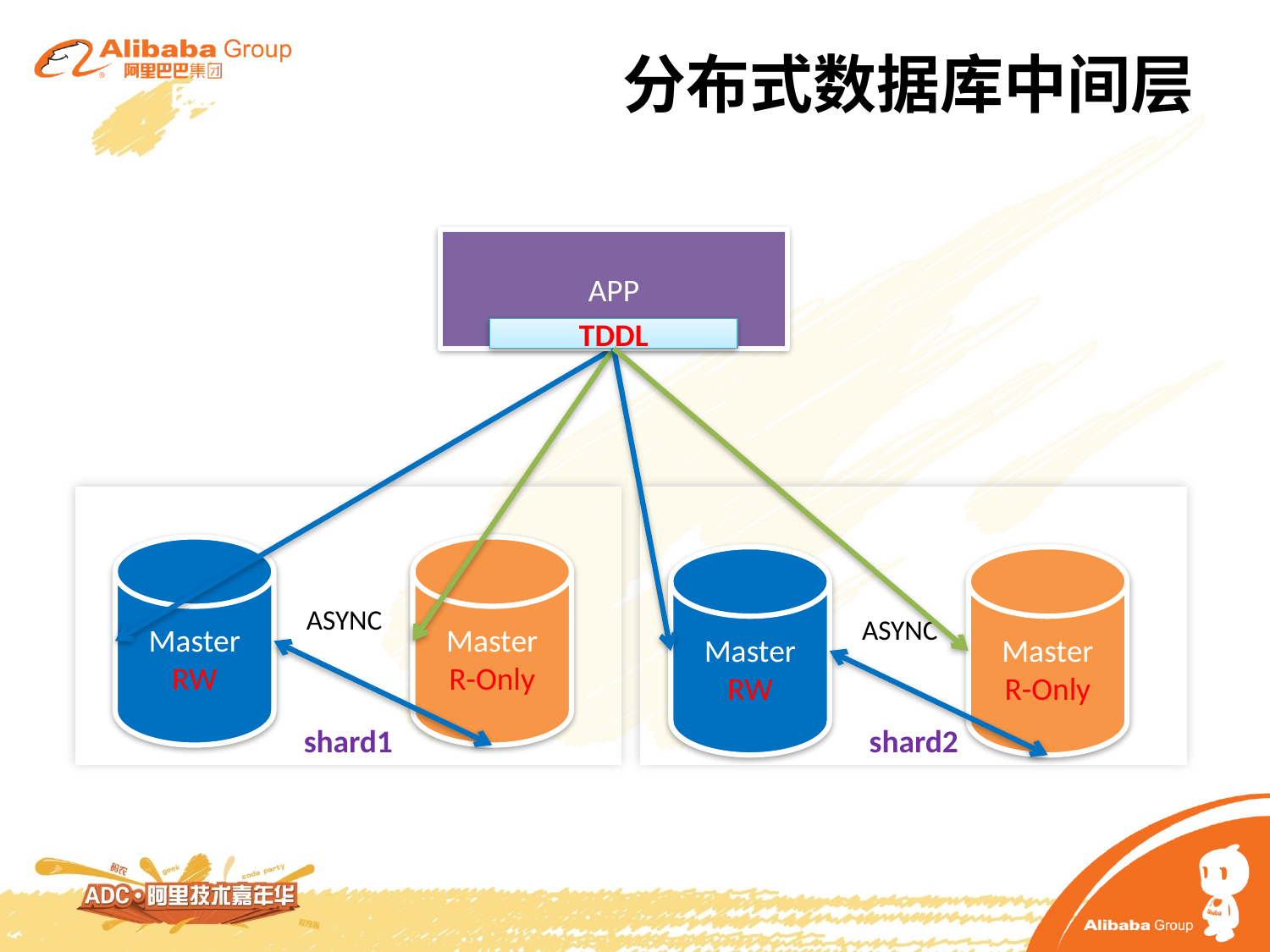

# 分布式数据库中间层
APP
TDDL

shard1

shard2
Master
RW
Master
R-Only
Master
RW
Master
R-Only
ASYNC
ASYNC